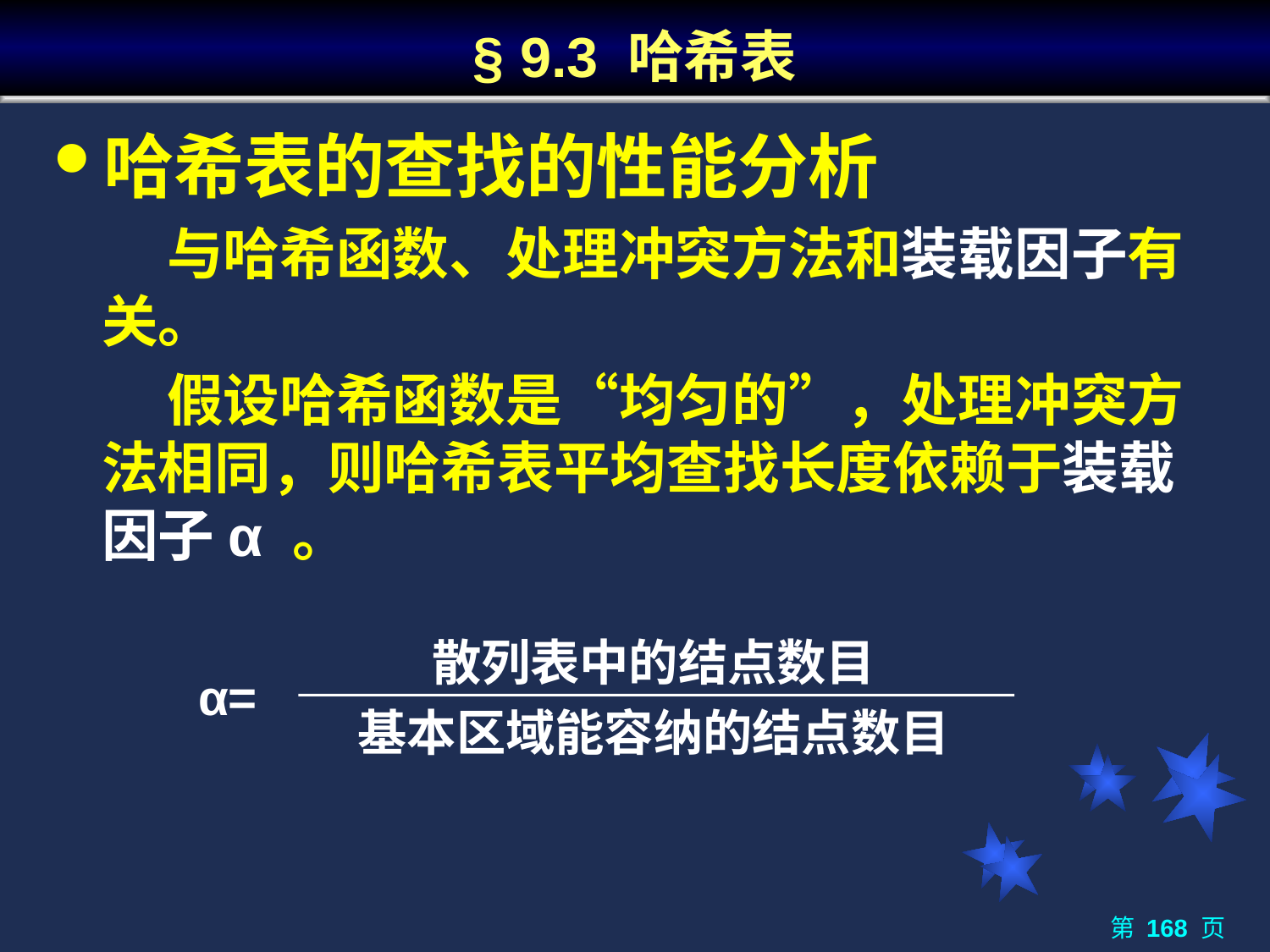

# § 9.3 哈希表
哈希表的查找的性能分析
	    与哈希函数、处理冲突方法和装载因子有关。
	    假设哈希函数是“均匀的”，处理冲突方法相同，则哈希表平均查找长度依赖于装载因子α 。
散列表中的结点数目
α=

基本区域能容纳的结点数目
第 168 页